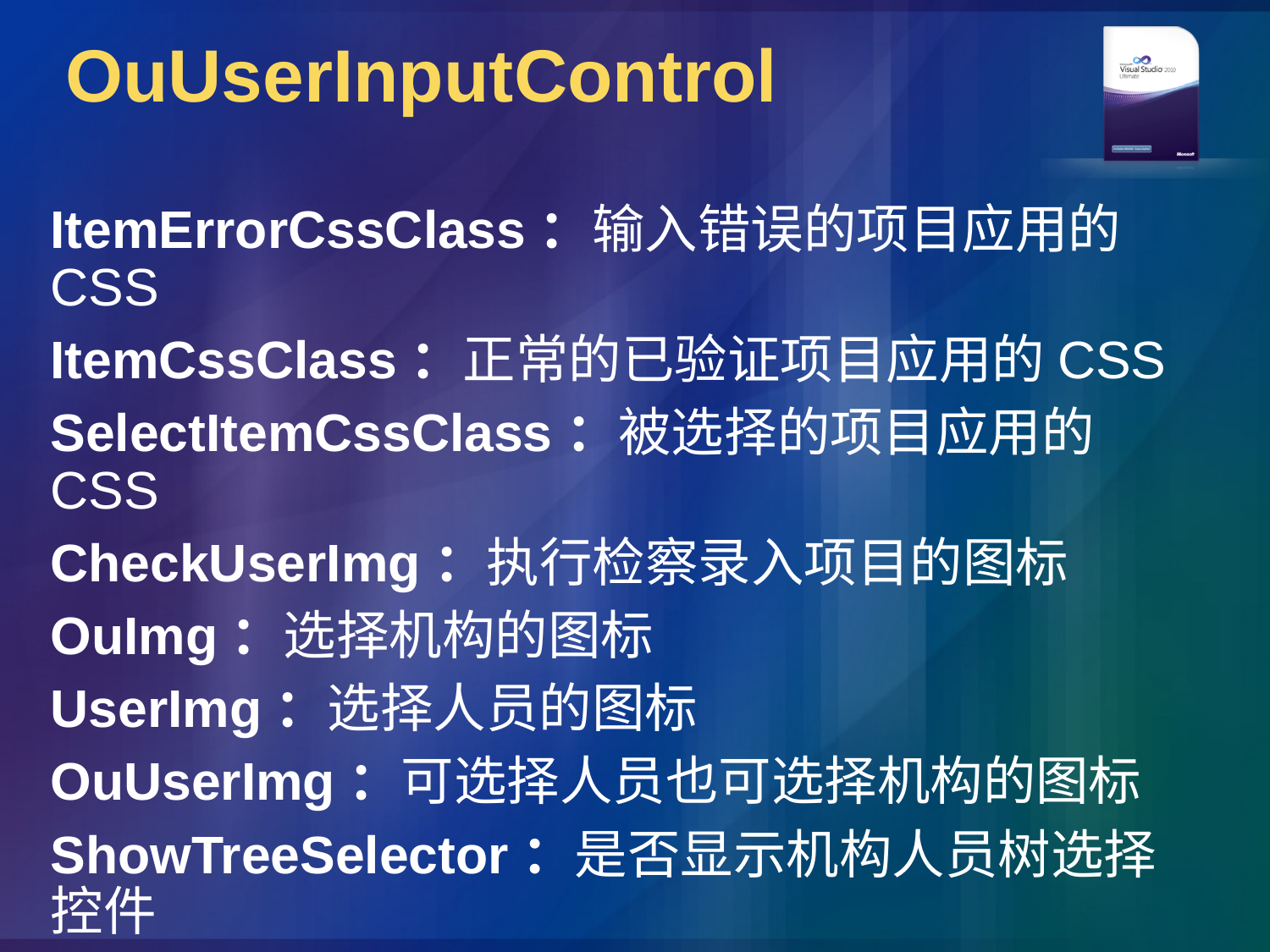

# OuUserInputControl
ItemErrorCssClass：输入错误的项目应用的CSS
ItemCssClass：正常的已验证项目应用的CSS
SelectItemCssClass：被选择的项目应用的CSS
CheckUserImg：执行检察录入项目的图标
OuImg：选择机构的图标
UserImg：选择人员的图标
OuUserImg：可选择人员也可选择机构的图标
ShowTreeSelector：是否显示机构人员树选择控件